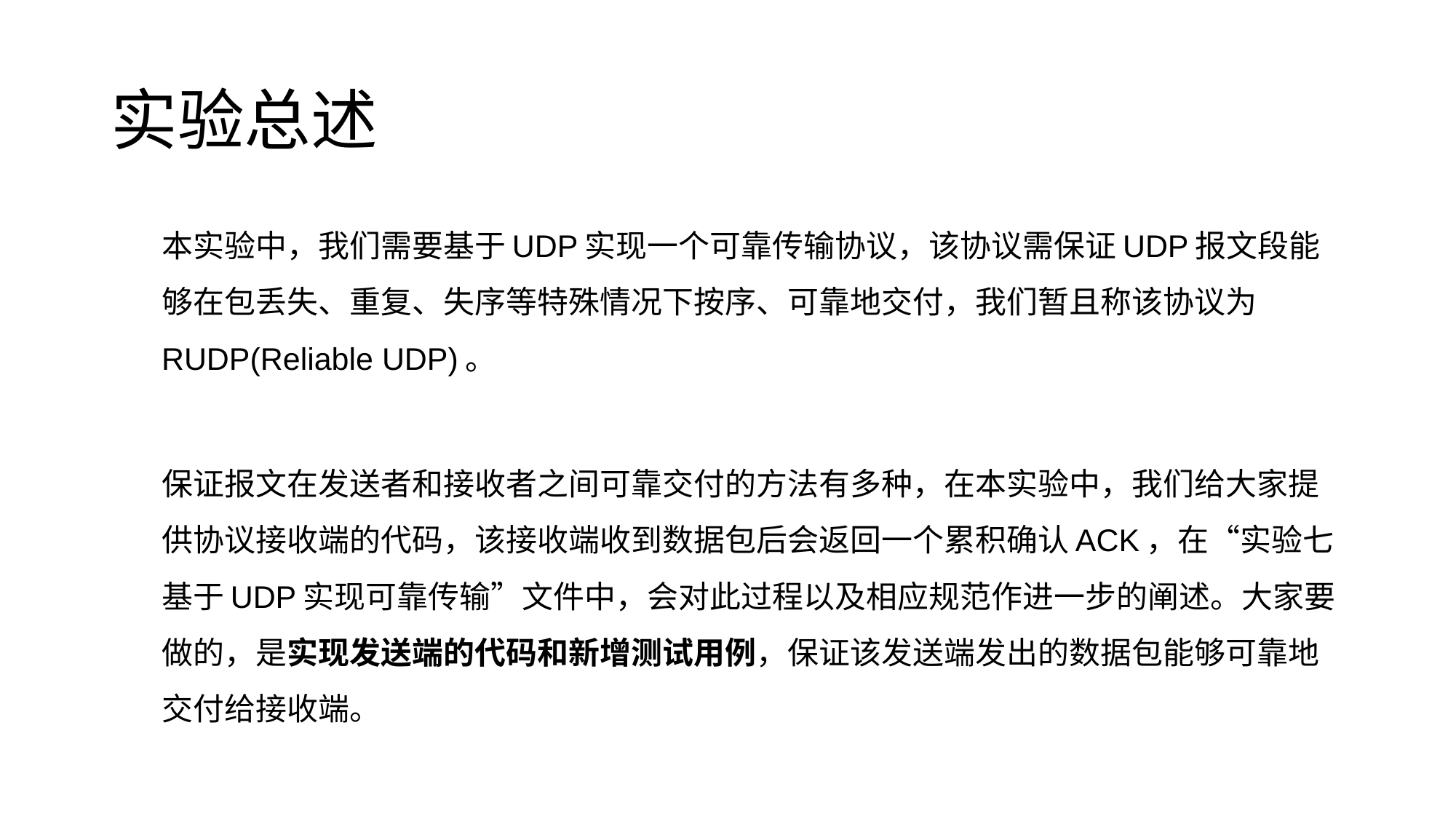

# 实验总述
本实验中，我们需要基于UDP实现一个可靠传输协议，该协议需保证UDP报文段能够在包丢失、重复、失序等特殊情况下按序、可靠地交付，我们暂且称该协议为RUDP(Reliable UDP)。

保证报文在发送者和接收者之间可靠交付的方法有多种，在本实验中，我们给大家提供协议接收端的代码，该接收端收到数据包后会返回一个累积确认ACK，在“实验七 基于UDP实现可靠传输”文件中，会对此过程以及相应规范作进一步的阐述。大家要做的，是实现发送端的代码和新增测试用例，保证该发送端发出的数据包能够可靠地交付给接收端。